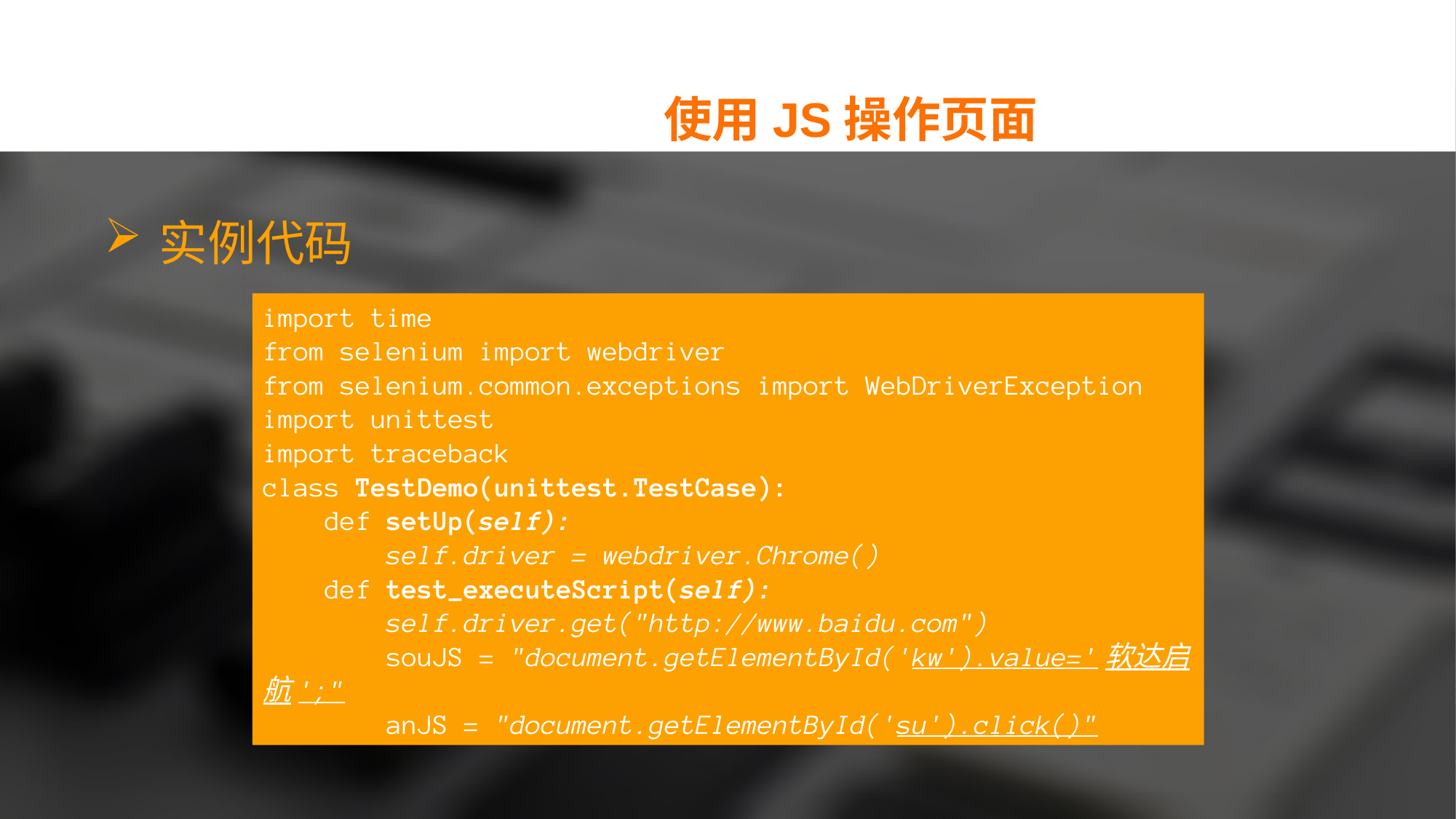

使用JS操作页面
实例代码
import time
from selenium import webdriver
from selenium.common.exceptions import WebDriverException
import unittest
import traceback
class TestDemo(unittest.TestCase):
    def setUp(self):
        self.driver = webdriver.Chrome()
    def test_executeScript(self):
        self.driver.get("http://www.baidu.com")
        souJS = "document.getElementById('kw').value='软达启航';"
        anJS = "document.getElementById('su').click()"